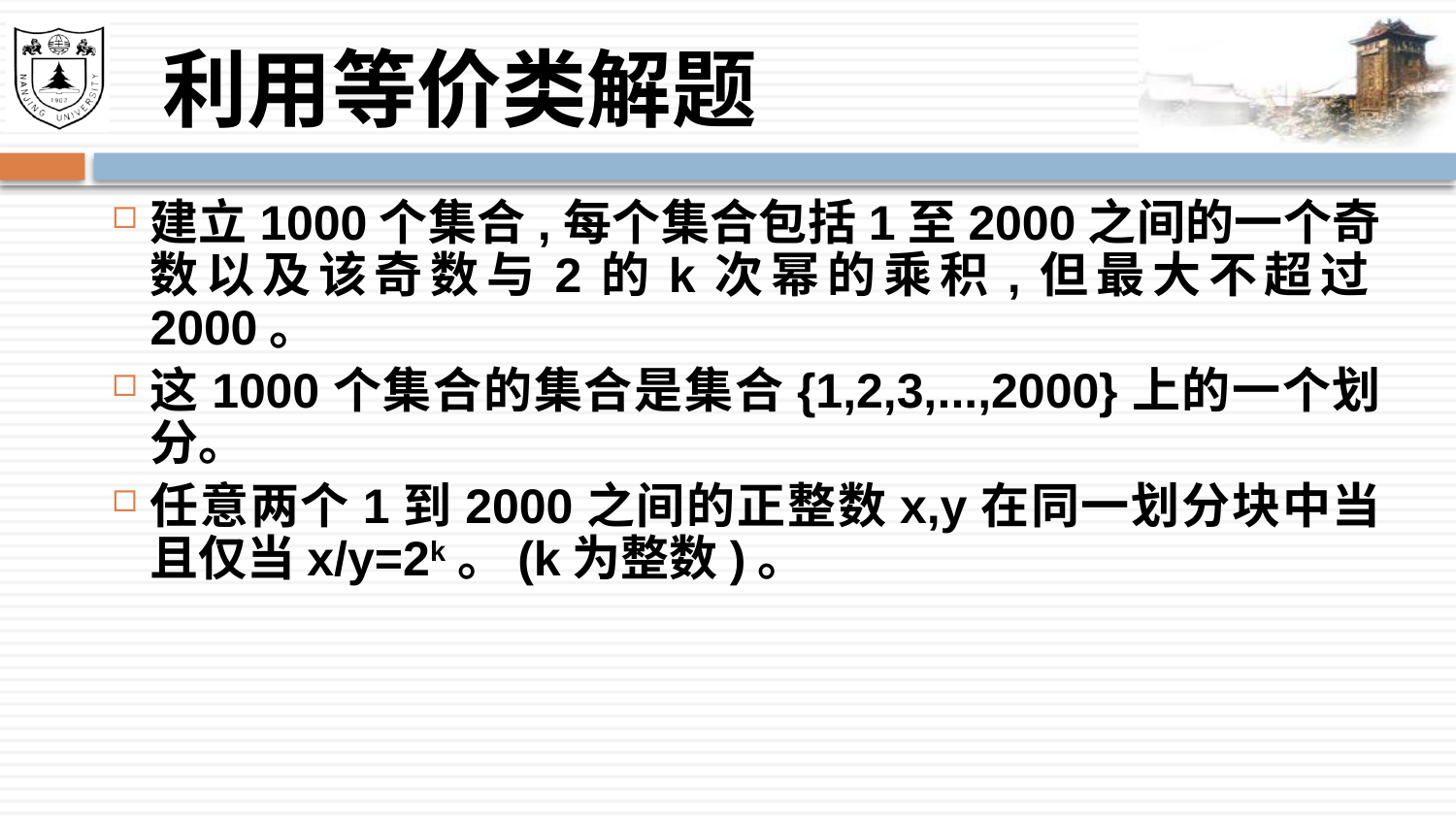

# 利用等价类解题
建立1000个集合,每个集合包括1至2000之间的一个奇数以及该奇数与2的k次幂的乘积,但最大不超过2000。
这1000个集合的集合是集合{1,2,3,...,2000}上的一个划分。
任意两个1到2000之间的正整数x,y在同一划分块中当且仅当x/y=2k。(k为整数)。